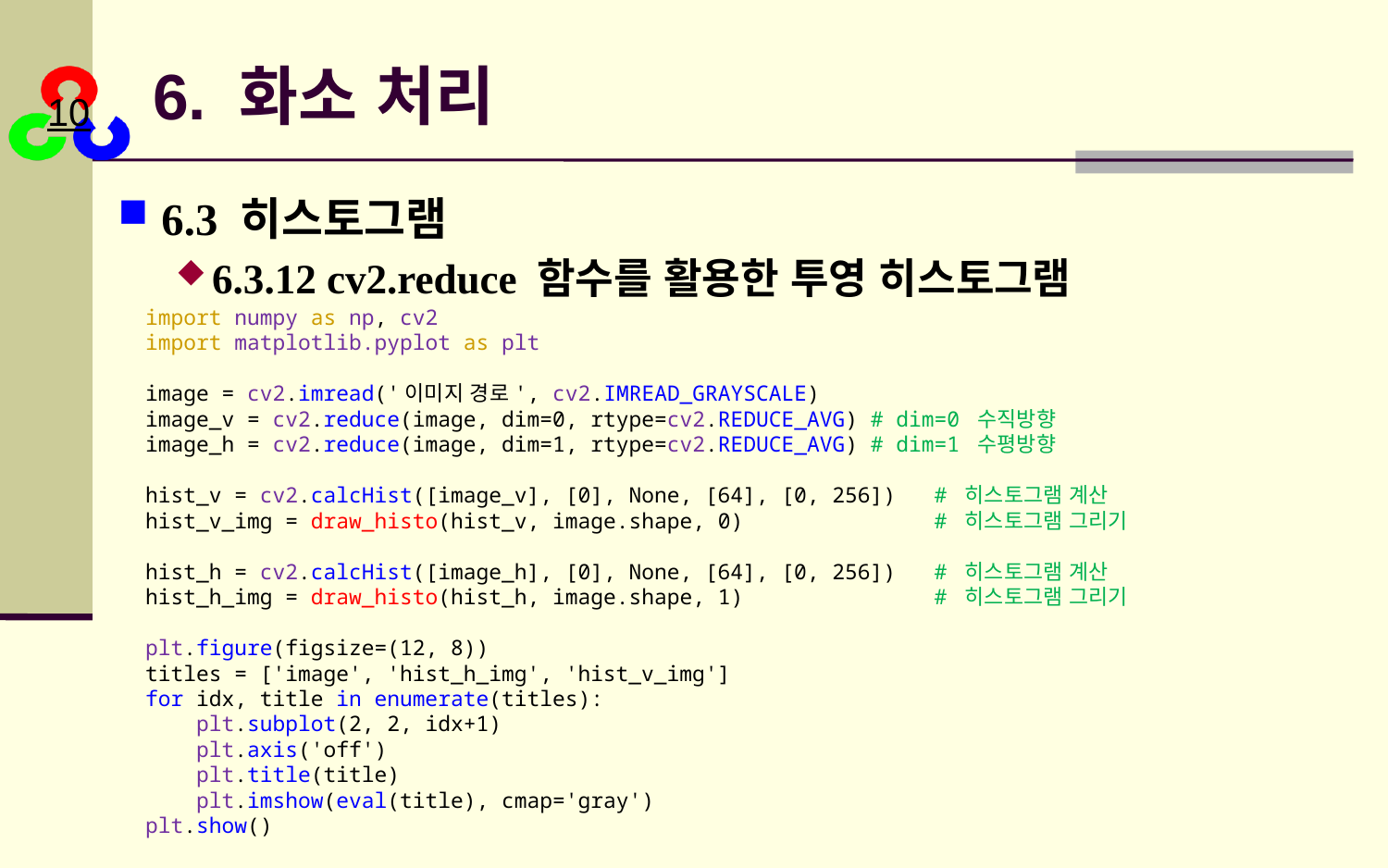

# 6. 화소 처리
6.3 히스토그램
6.3.12 cv2.reduce 함수를 활용한 투영 히스토그램
import numpy as np, cv2
import matplotlib.pyplot as plt
image = cv2.imread('이미지 경로', cv2.IMREAD_GRAYSCALE)
image_v = cv2.reduce(image, dim=0, rtype=cv2.REDUCE_AVG) # dim=0 수직방향
image_h = cv2.reduce(image, dim=1, rtype=cv2.REDUCE_AVG) # dim=1 수평방향

hist_v = cv2.calcHist([image_v], [0], None, [64], [0, 256])   # 히스토그램 계산
hist_v_img = draw_histo(hist_v, image.shape, 0)               # 히스토그램 그리기
hist_h = cv2.calcHist([image_h], [0], None, [64], [0, 256])   # 히스토그램 계산
hist_h_img = draw_histo(hist_h, image.shape, 1)               # 히스토그램 그리기

plt.figure(figsize=(12, 8))
titles = ['image', 'hist_h_img', 'hist_v_img']
for idx, title in enumerate(titles):
    plt.subplot(2, 2, idx+1)
    plt.axis('off')
    plt.title(title)
    plt.imshow(eval(title), cmap='gray')
plt.show()